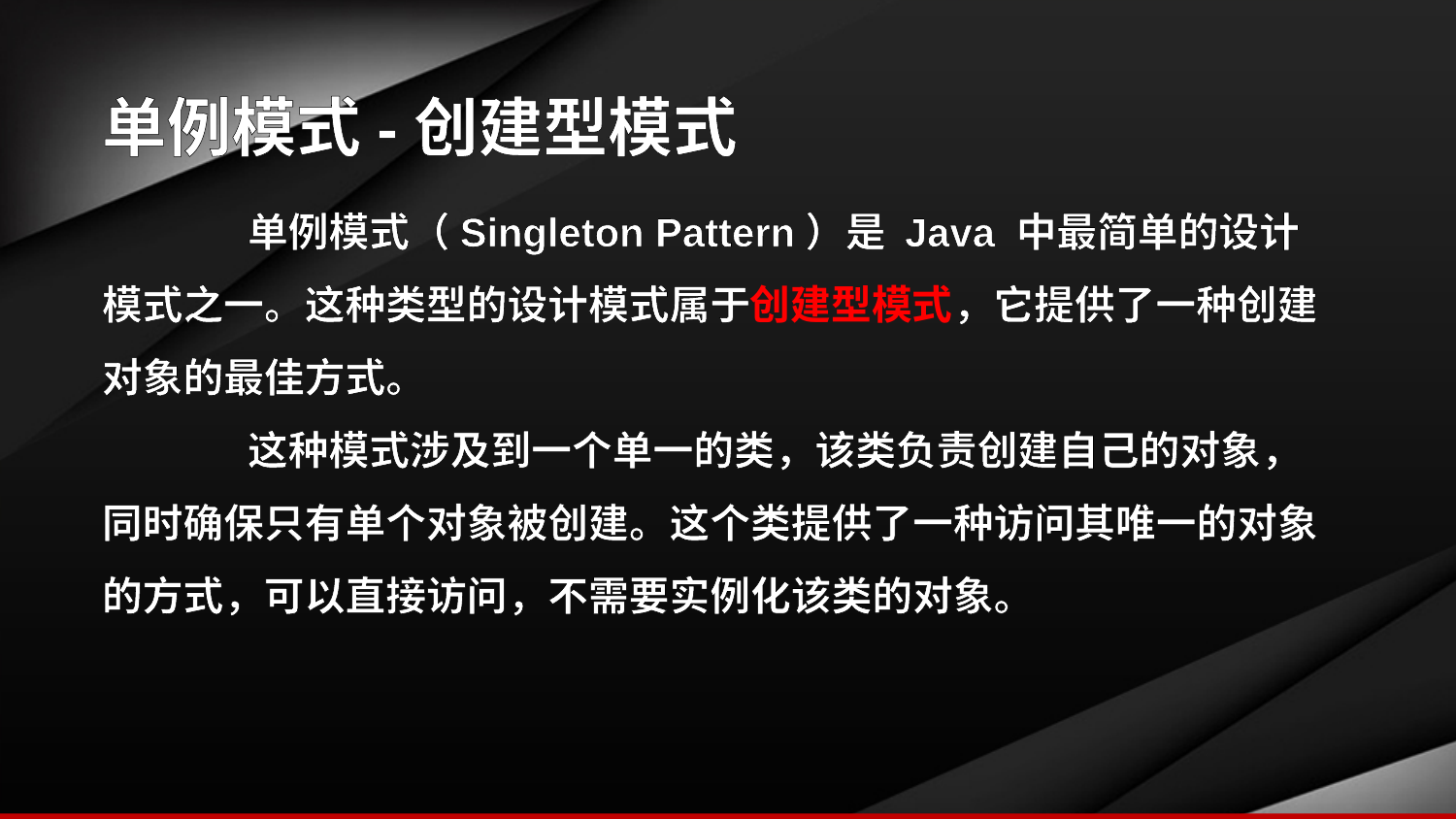

单例模式-创建型模式
	单例模式（Singleton Pattern）是 Java 中最简单的设计模式之一。这种类型的设计模式属于创建型模式，它提供了一种创建对象的最佳方式。
	这种模式涉及到一个单一的类，该类负责创建自己的对象，同时确保只有单个对象被创建。这个类提供了一种访问其唯一的对象的方式，可以直接访问，不需要实例化该类的对象。